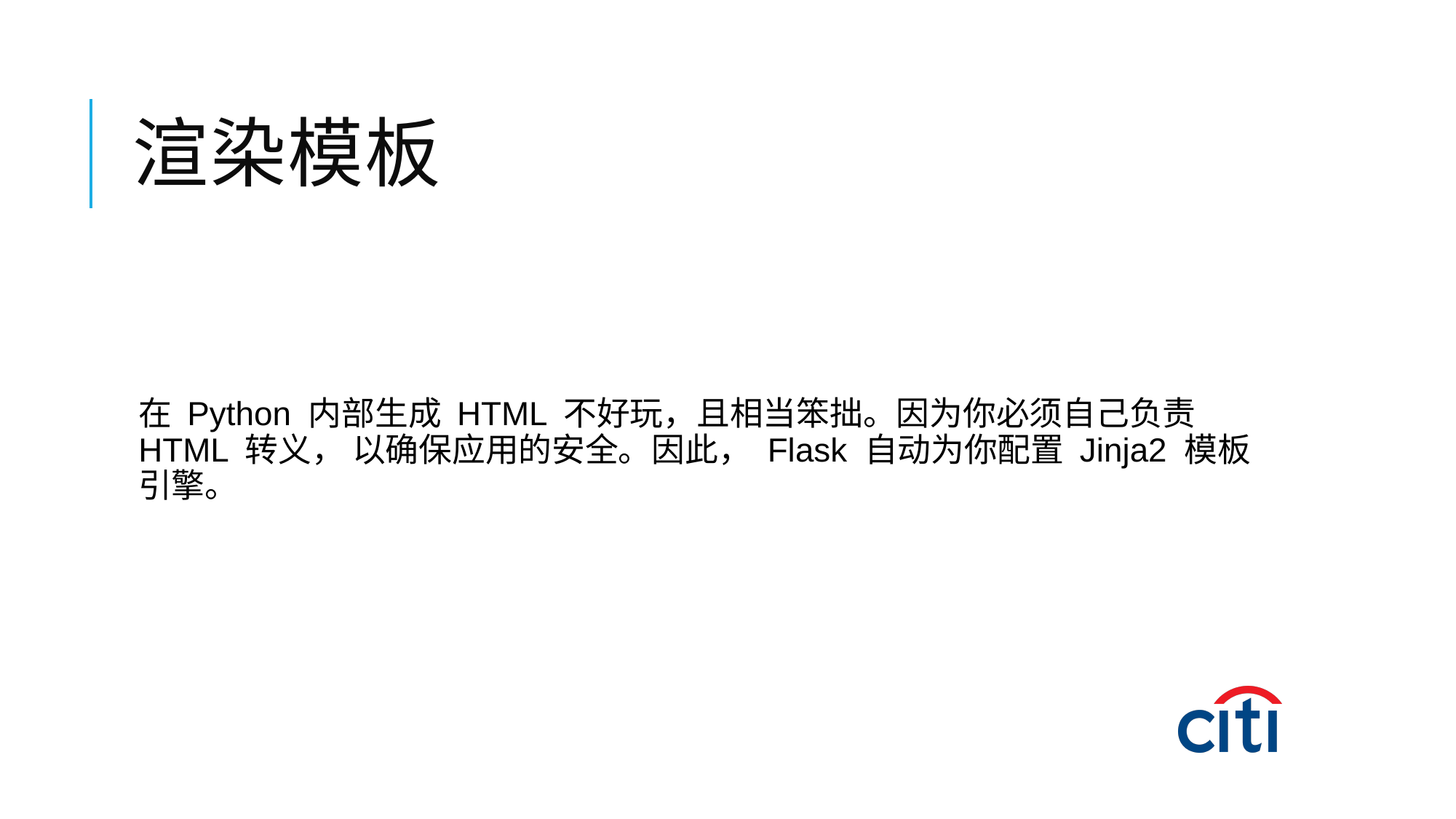

# 渲染模板

在 Python 内部生成 HTML 不好玩，且相当笨拙。因为你必须自己负责 HTML 转义， 以确保应用的安全。因此， Flask 自动为你配置 Jinja2 模板引擎。